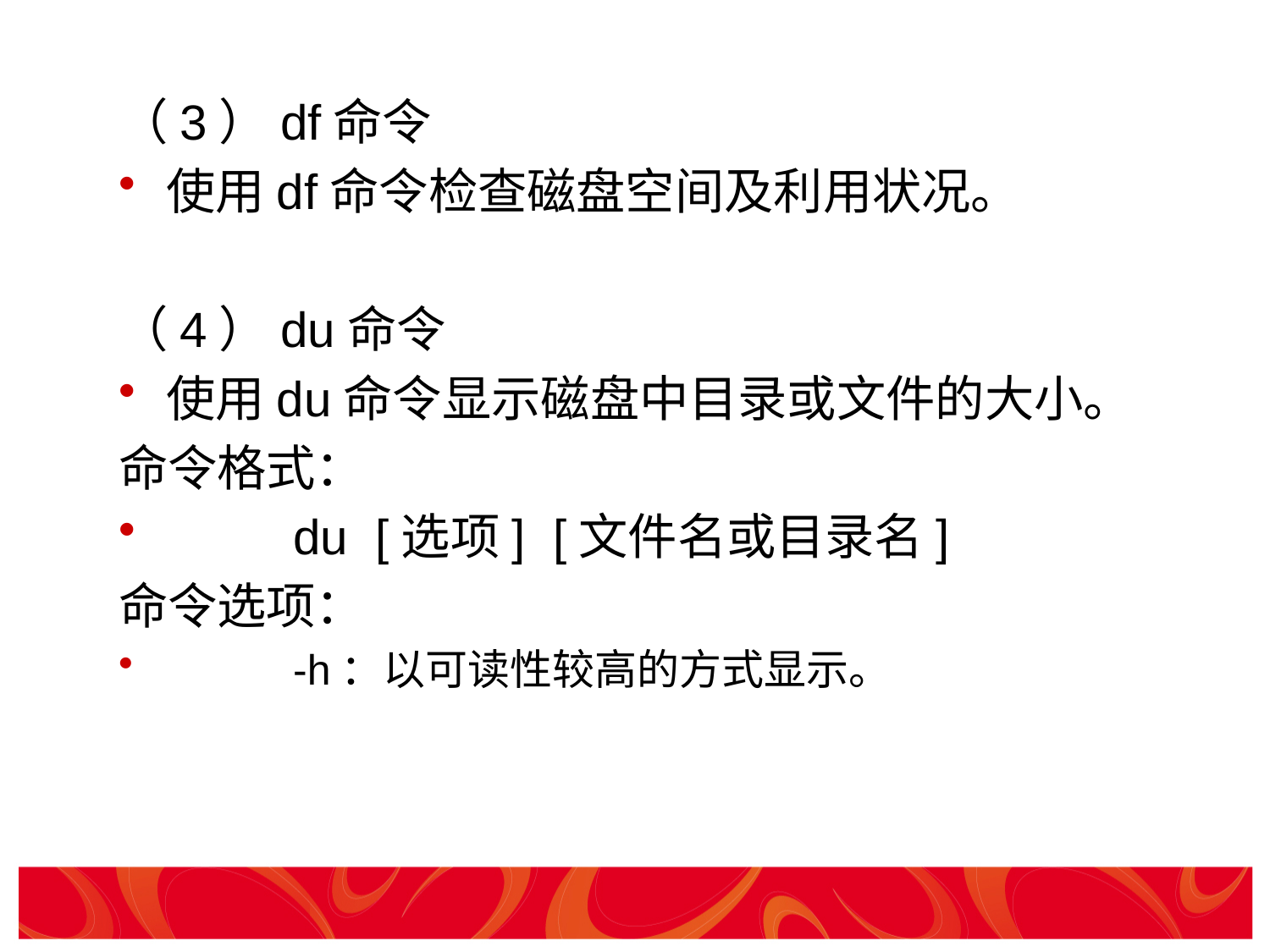

（3）df命令
使用df命令检查磁盘空间及利用状况。

（4）du命令
使用du命令显示磁盘中目录或文件的大小。
命令格式：
	du  [选项]  [文件名或目录名]
命令选项：
	-h：以可读性较高的方式显示。